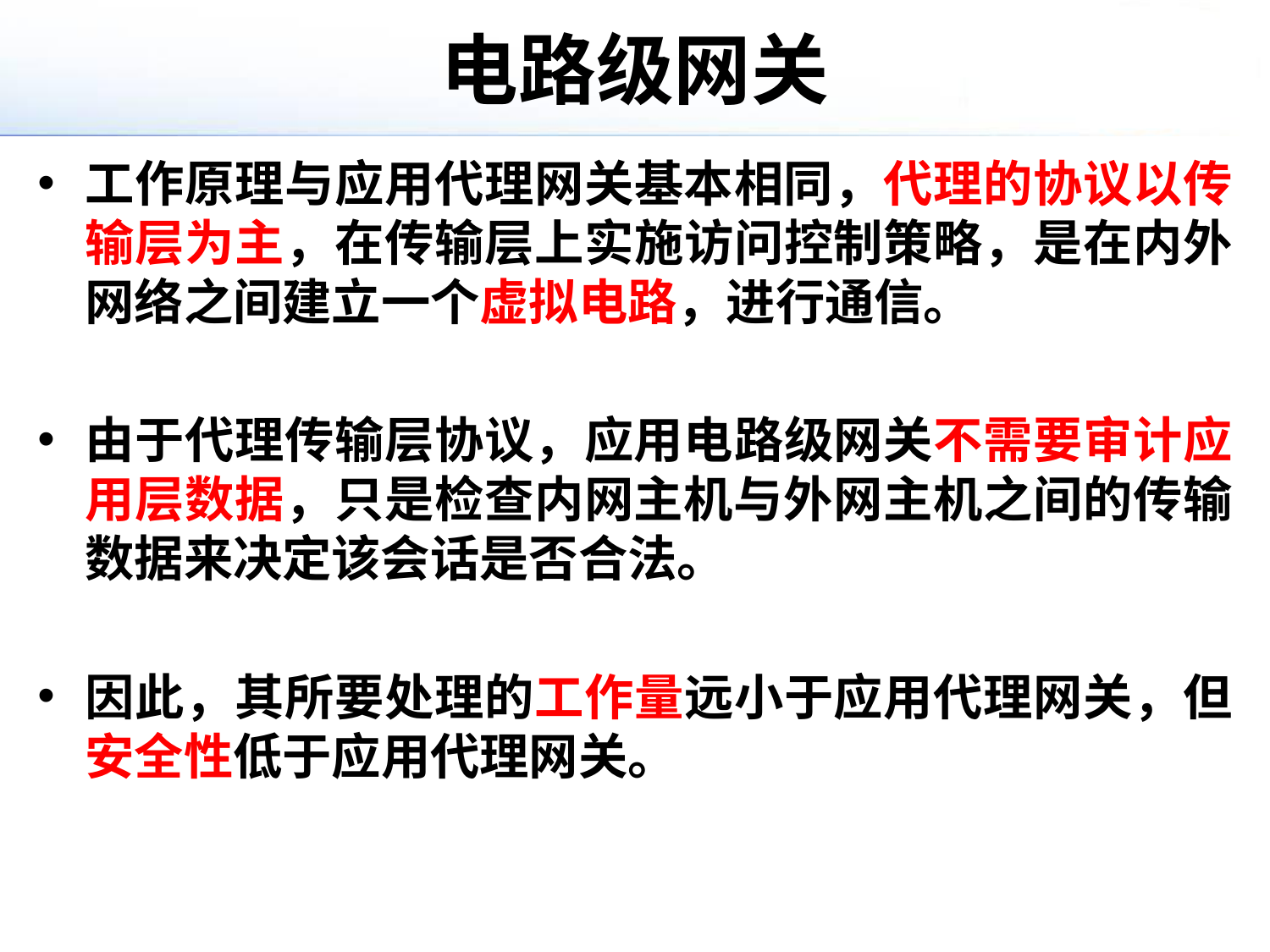

# 电路级网关
工作原理与应用代理网关基本相同，代理的协议以传输层为主，在传输层上实施访问控制策略，是在内外网络之间建立一个虚拟电路，进行通信。

由于代理传输层协议，应用电路级网关不需要审计应用层数据，只是检查内网主机与外网主机之间的传输数据来决定该会话是否合法。

因此，其所要处理的工作量远小于应用代理网关，但安全性低于应用代理网关。